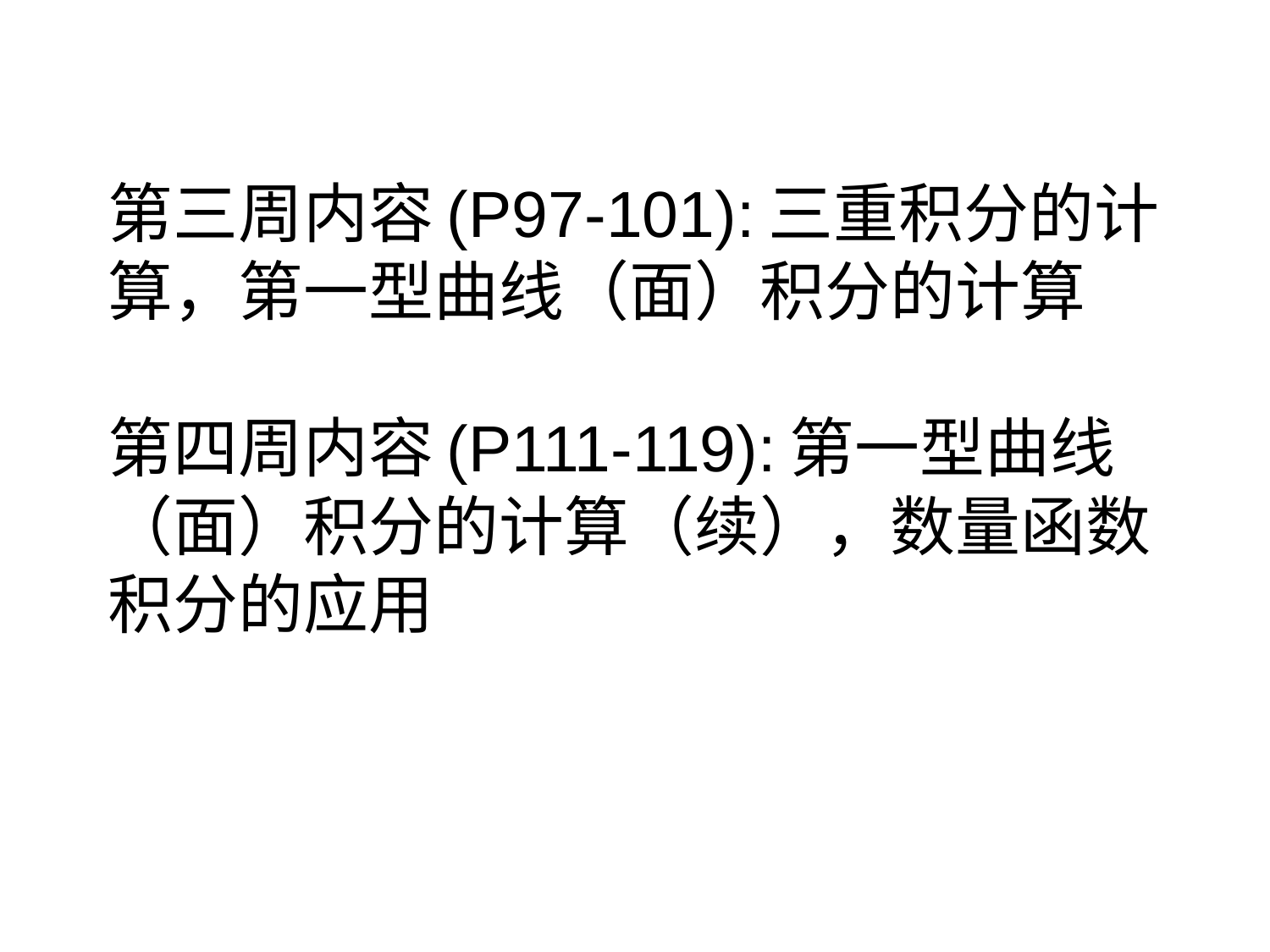

# 第三周内容(P97-101):三重积分的计算，第一型曲线（面）积分的计算 第四周内容(P111-119):第一型曲线（面）积分的计算（续），数量函数积分的应用